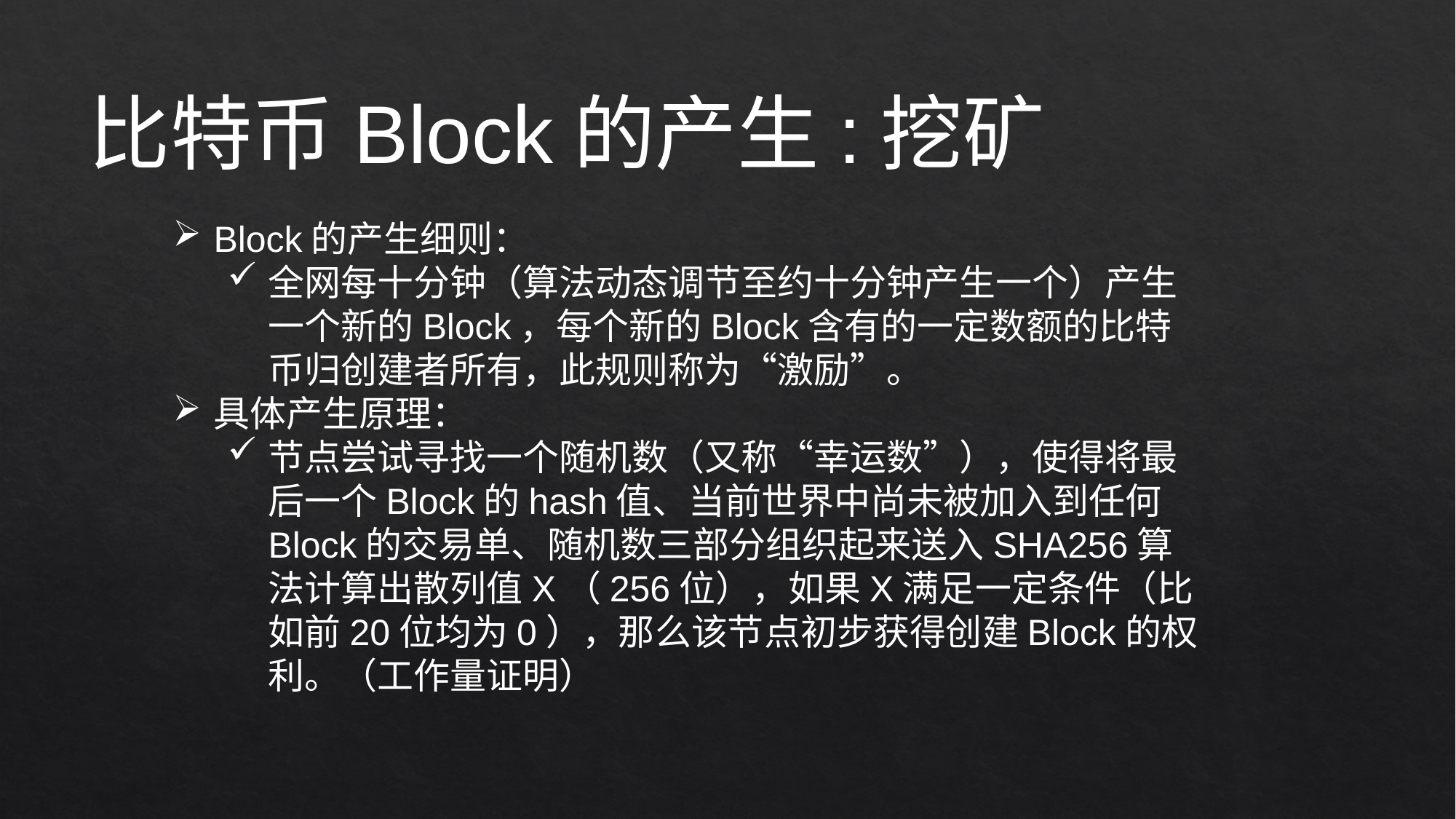

比特币Block的产生:挖矿
Block的产生细则：
全网每十分钟（算法动态调节至约十分钟产生一个）产生一个新的Block，每个新的Block含有的一定数额的比特币归创建者所有，此规则称为“激励”。
具体产生原理：
节点尝试寻找一个随机数（又称“幸运数”），使得将最后一个Block的hash值、当前世界中尚未被加入到任何Block的交易单、随机数三部分组织起来送入SHA256算法计算出散列值X（256位），如果X满足一定条件（比如前20位均为0），那么该节点初步获得创建Block的权利。（工作量证明）